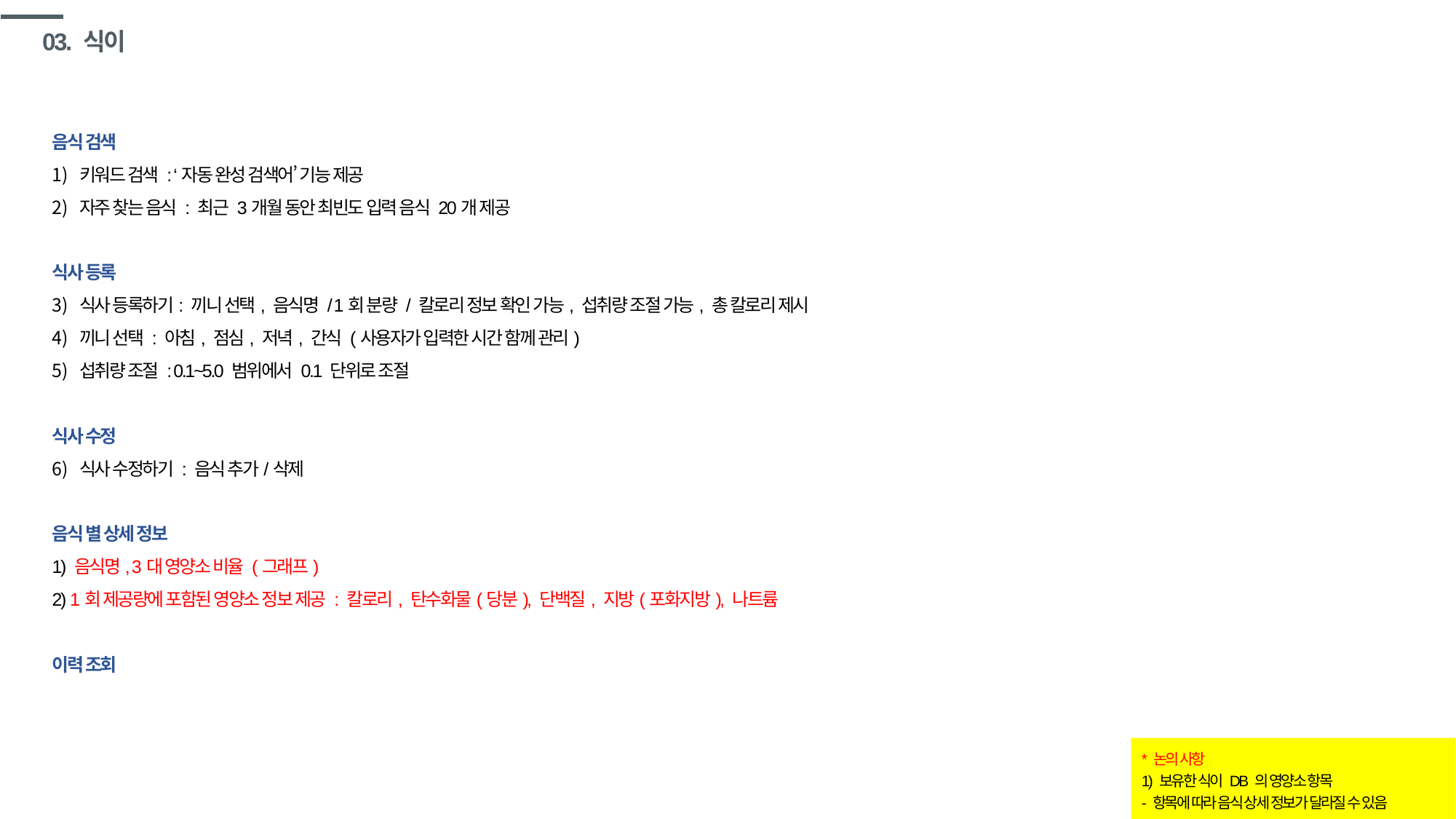

# 03. 식이
음식 검색
키워드 검색 : ‘자동 완성 검색어’ 기능 제공
자주 찾는 음식 : 최근 3개월 동안 최빈도 입력 음식 20개 제공

식사 등록
식사 등록하기: 끼니 선택, 음식명 / 1회 분량 / 칼로리 정보 확인 가능, 섭취량 조절 가능, 총 칼로리 제시
끼니 선택 : 아침, 점심, 저녁, 간식 (사용자가 입력한 시간 함께 관리)
섭취량 조절 : 0.1~5.0 범위에서 0.1 단위로 조절

식사 수정
식사 수정하기 : 음식 추가/삭제

음식 별 상세 정보
1) 음식명, 3대 영양소 비율 (그래프)
2) 1회 제공량에 포함된 영양소 정보 제공 : 칼로리, 탄수화물(당분), 단백질, 지방(포화지방), 나트륨

이력 조회
* 논의 사항
1) 보유한 식이 DB 의 영양소 항목
- 항목에 따라 음식 상세 정보가 달라질 수 있음